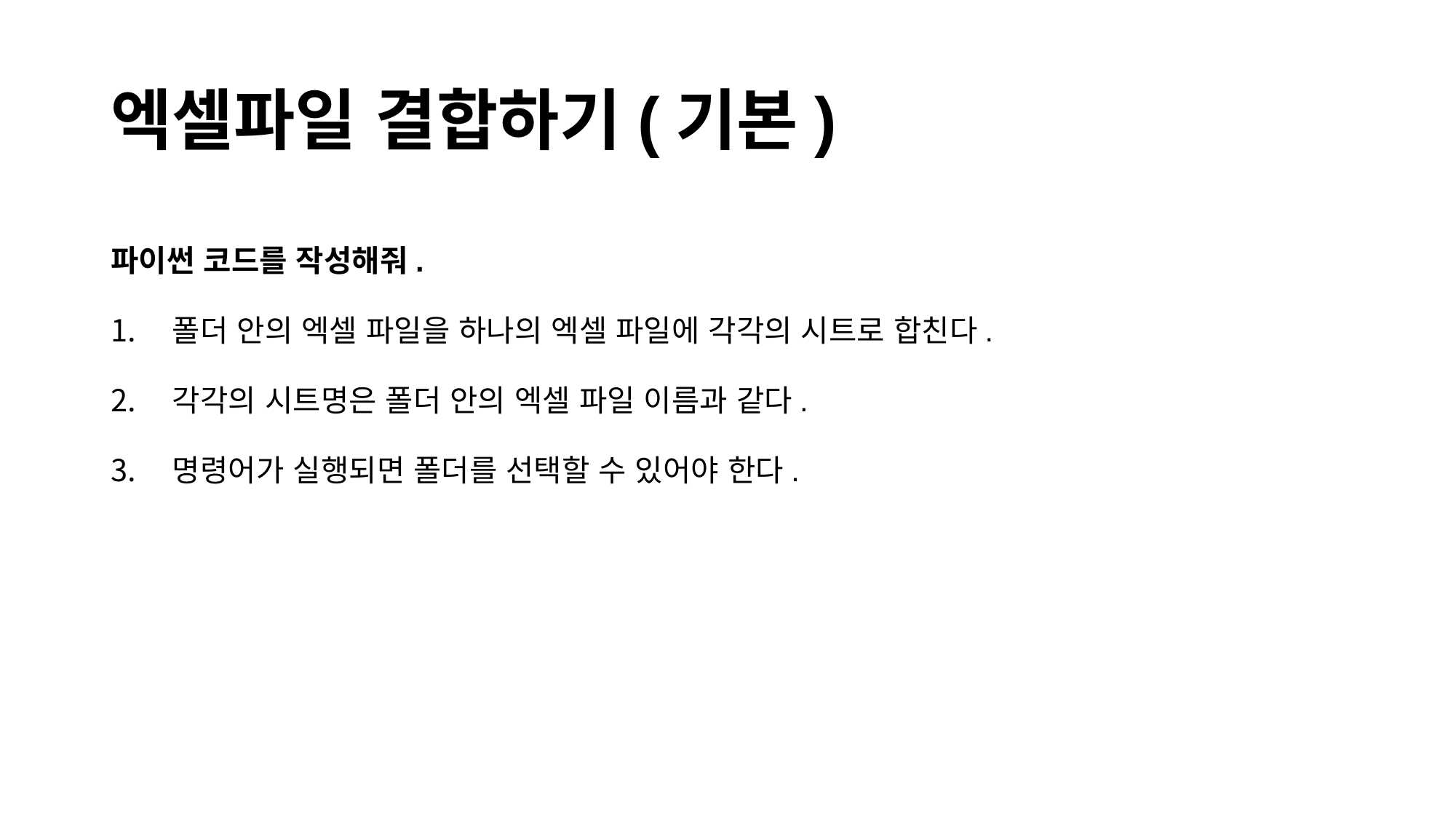

# 엑셀파일 결합하기(기본)
파이썬 코드를 작성해줘.
폴더 안의 엑셀 파일을 하나의 엑셀 파일에 각각의 시트로 합친다.
각각의 시트명은 폴더 안의 엑셀 파일 이름과 같다.
명령어가 실행되면 폴더를 선택할 수 있어야 한다.